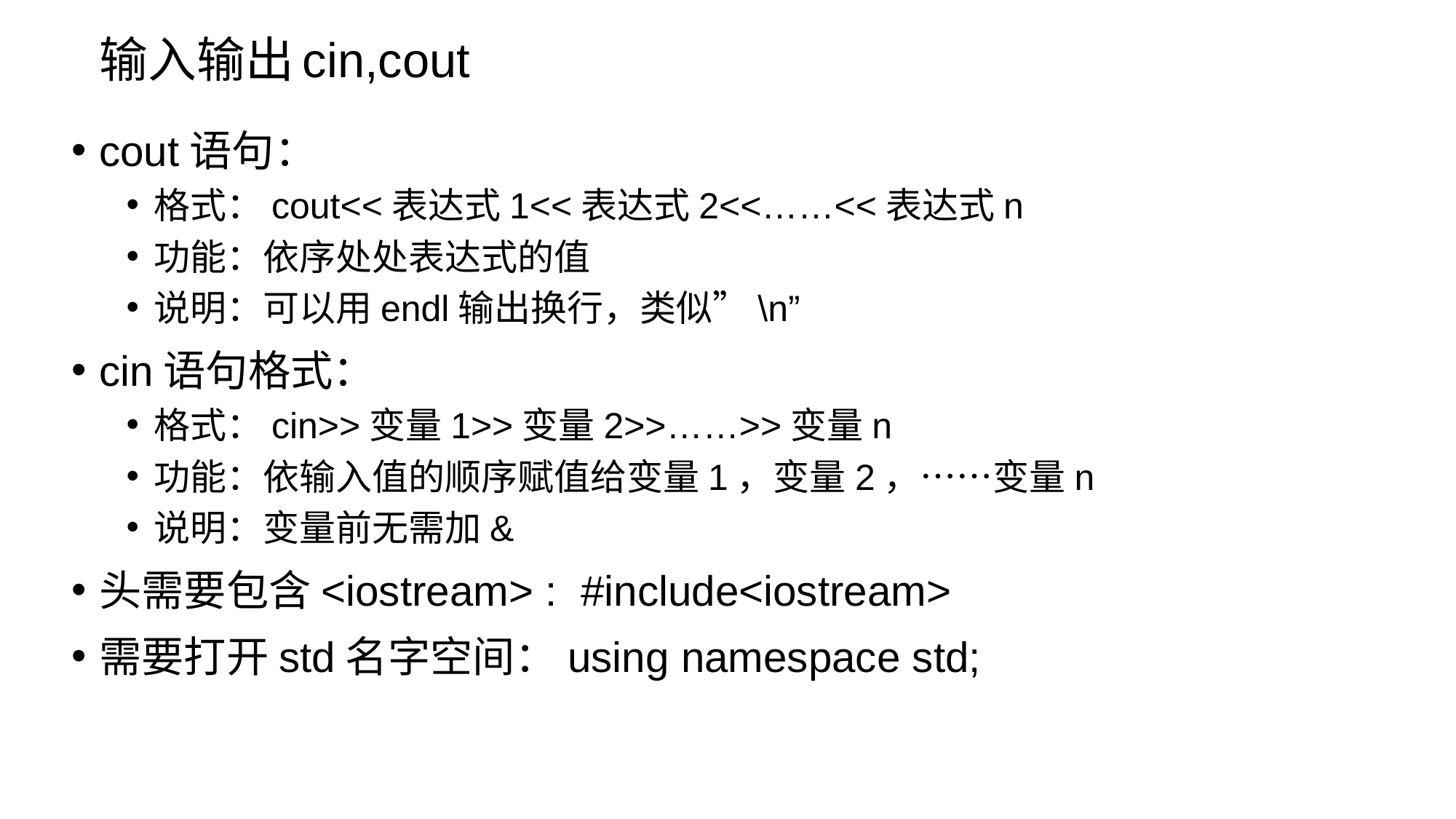

输入输出cin,cout
cout语句：
格式：cout<<表达式1<<表达式2<<……<<表达式n
功能：依序处处表达式的值
说明：可以用endl输出换行，类似”\n”
cin语句格式：
格式：cin>>变量1>>变量2>>……>>变量n
功能：依输入值的顺序赋值给变量1，变量2，……变量n
说明：变量前无需加&
头需要包含<iostream> :  #include<iostream>
需要打开std名字空间：using namespace std;